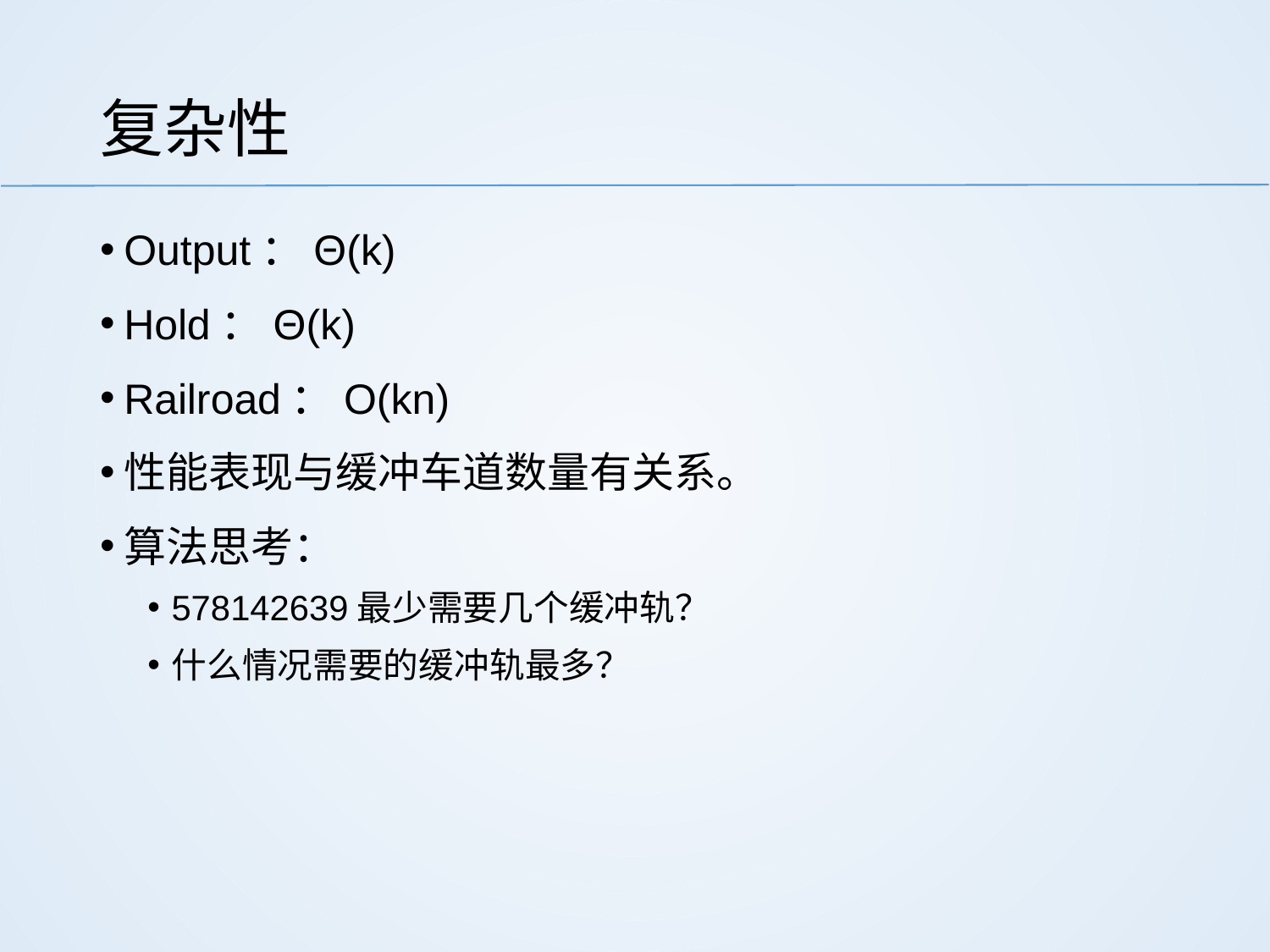

# 复杂性
Output：Θ(k)
Hold：Θ(k)
Railroad：Ο(kn)
性能表现与缓冲车道数量有关系。
算法思考：
578142639最少需要几个缓冲轨？
什么情况需要的缓冲轨最多？
35